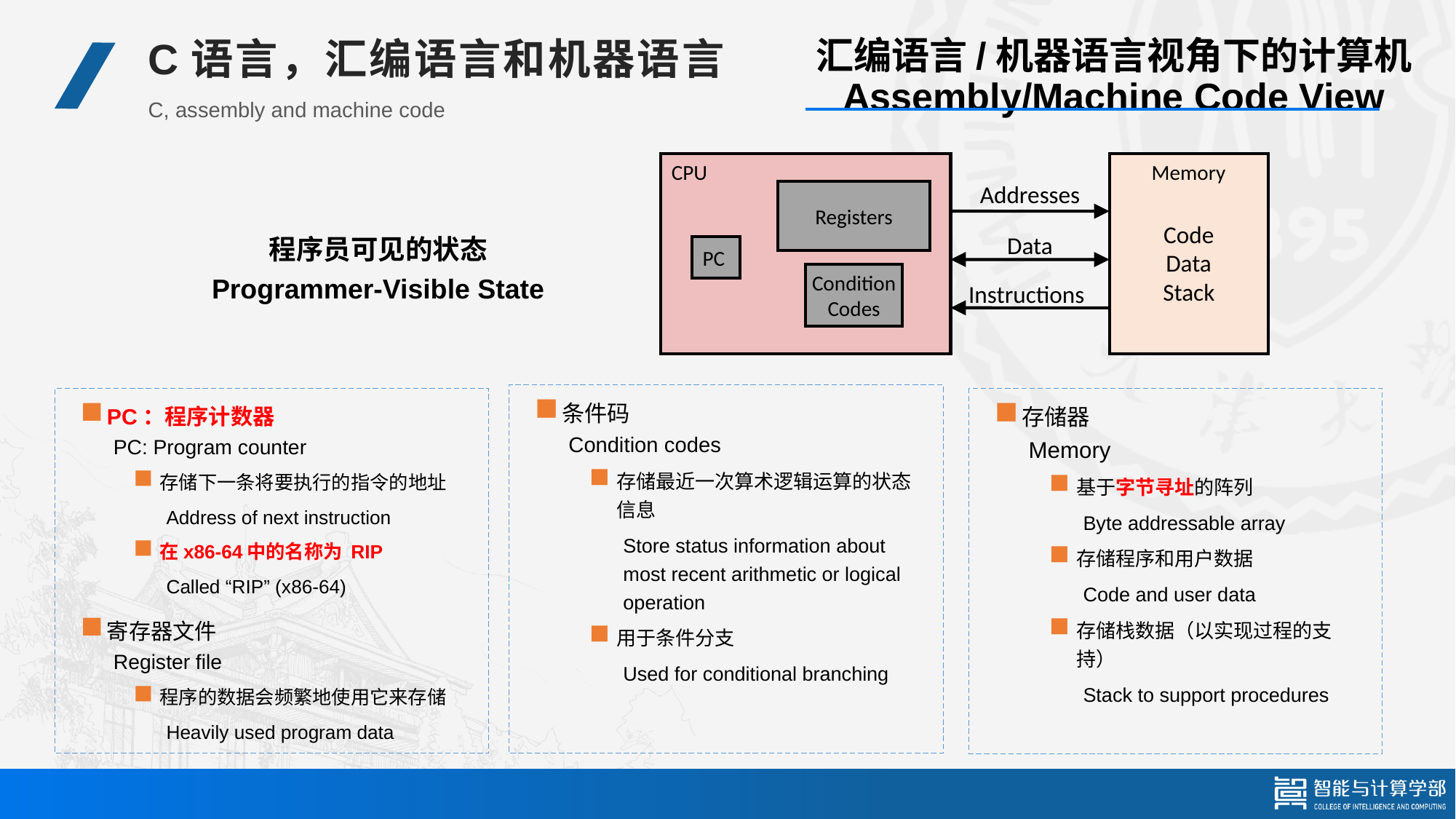

C语言，汇编语言和机器语言
汇编语言/机器语言视角下的计算机
Assembly/Machine Code View
C, assembly and machine code
CPU
Memory
Addresses
Registers

Code
Data
Stack
Data
PC

Condition
Codes
Instructions

程序员可见的状态
Programmer-Visible State
条件码
Condition codes
存储最近一次算术逻辑运算的状态信息
Store status information about most recent arithmetic or logical operation
用于条件分支
Used for conditional branching

PC：程序计数器
PC: Program counter
存储下一条将要执行的指令的地址
Address of next instruction
在x86-64中的名称为 RIP
Called “RIP” (x86-64)
寄存器文件
Register file
程序的数据会频繁地使用它来存储
Heavily used program data
存储器
Memory
基于字节寻址的阵列
Byte addressable array
存储程序和用户数据
Code and user data
存储栈数据（以实现过程的支持）
Stack to support procedures